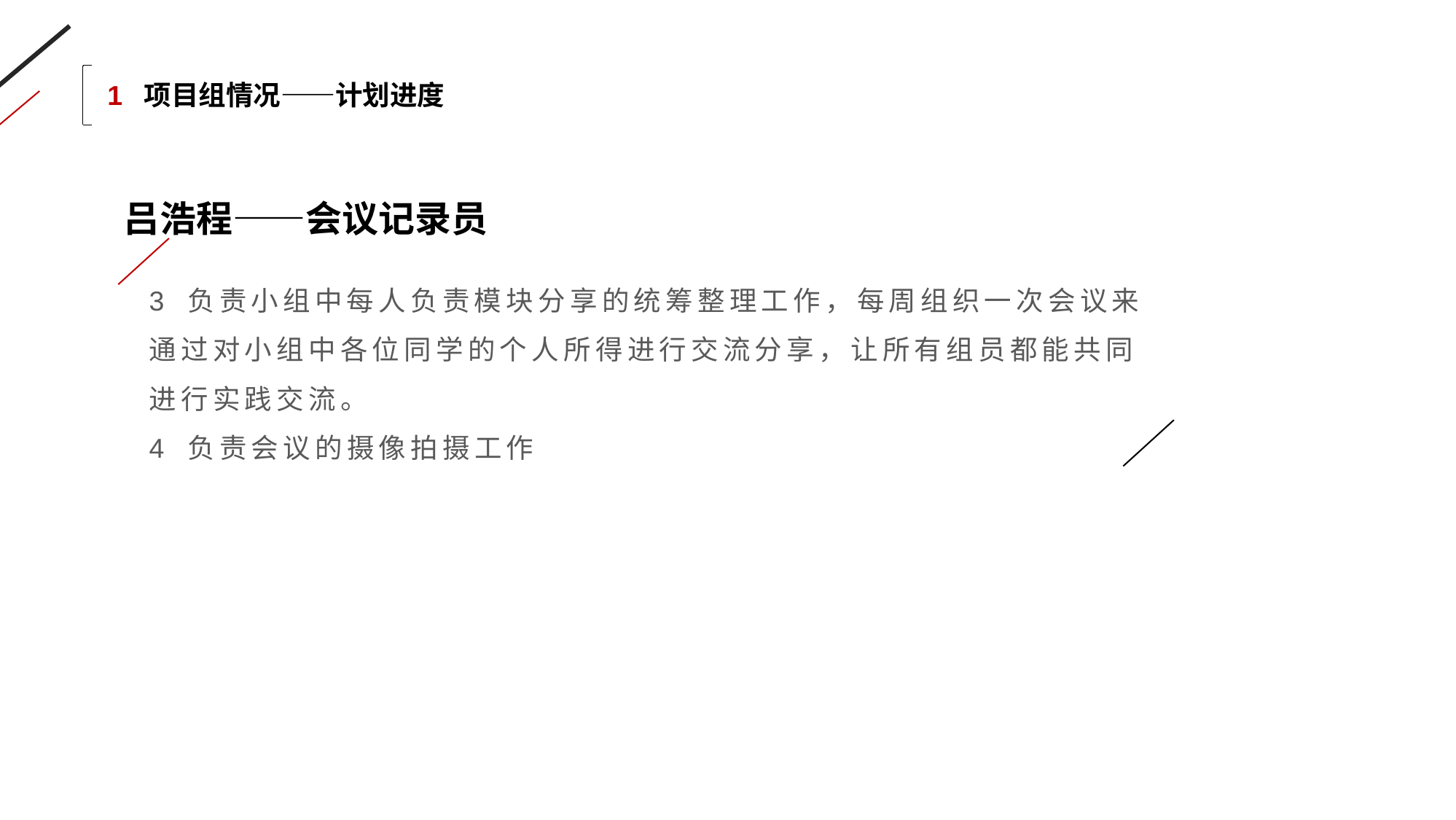

1  项目组情况——计划进度

吕浩程——会议记录员

3 负责小组中每人负责模块分享的统筹整理工作，每周组织一次会议来通过对小组中各位同学的个人所得进行交流分享，让所有组员都能共同进行实践交流。
4 负责会议的摄像拍摄工作